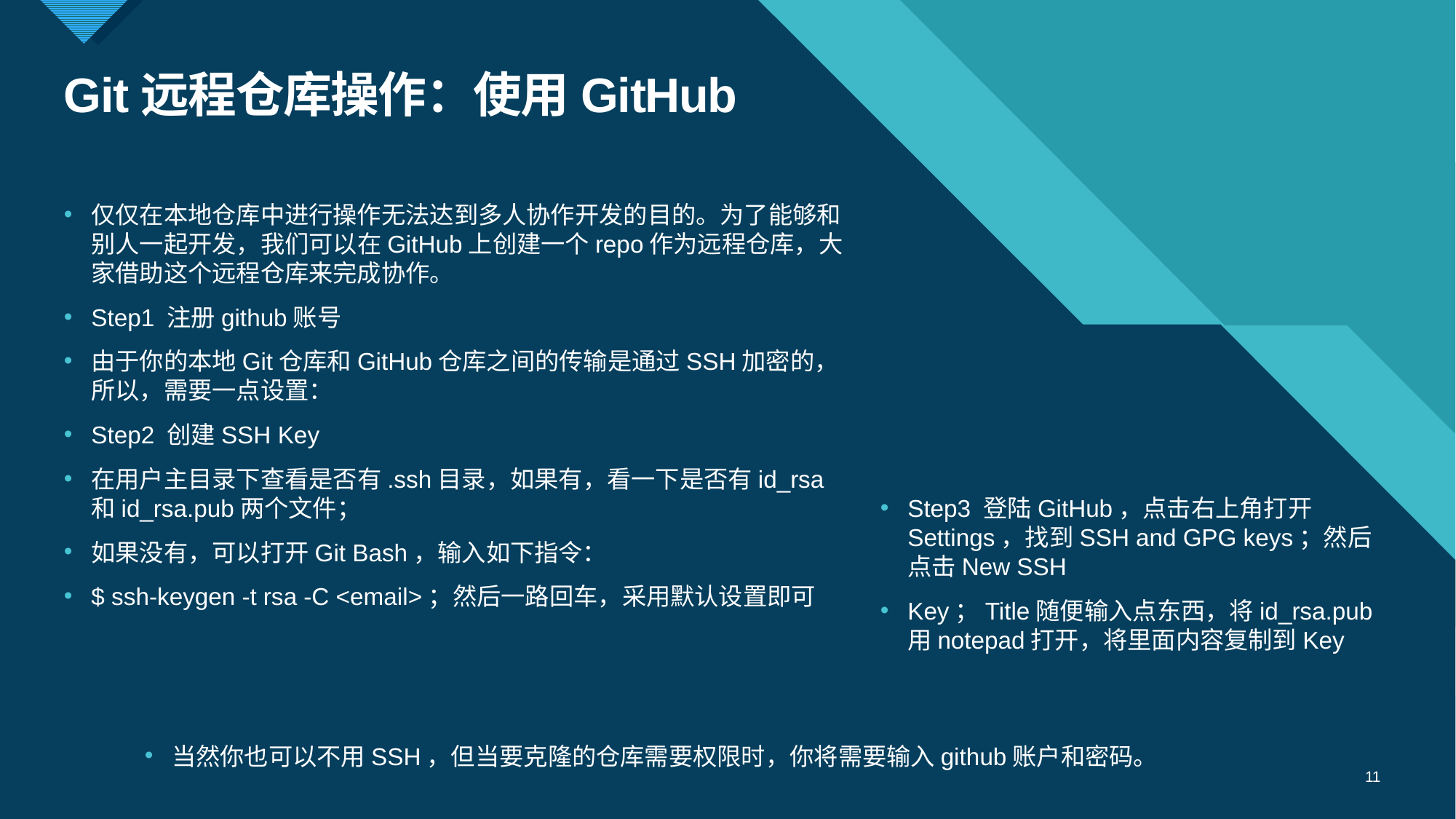

# Git远程仓库操作：使用GitHub
仅仅在本地仓库中进行操作无法达到多人协作开发的目的。为了能够和别人一起开发，我们可以在GitHub上创建一个repo作为远程仓库，大家借助这个远程仓库来完成协作。
Step1 注册github账号
由于你的本地Git仓库和GitHub仓库之间的传输是通过SSH加密的，所以，需要一点设置：
Step2 创建SSH Key
在用户主目录下查看是否有.ssh目录，如果有，看一下是否有id_rsa和id_rsa.pub两个文件；
如果没有，可以打开Git Bash，输入如下指令：
$ ssh-keygen -t rsa -C <email>；然后一路回车，采用默认设置即可
Step3 登陆GitHub，点击右上角打开Settings，找到SSH and GPG keys；然后点击New SSH
Key；Title随便输入点东西，将id_rsa.pub用notepad打开，将里面内容复制到Key

当然你也可以不用SSH，但当要克隆的仓库需要权限时，你将需要输入github账户和密码。
11